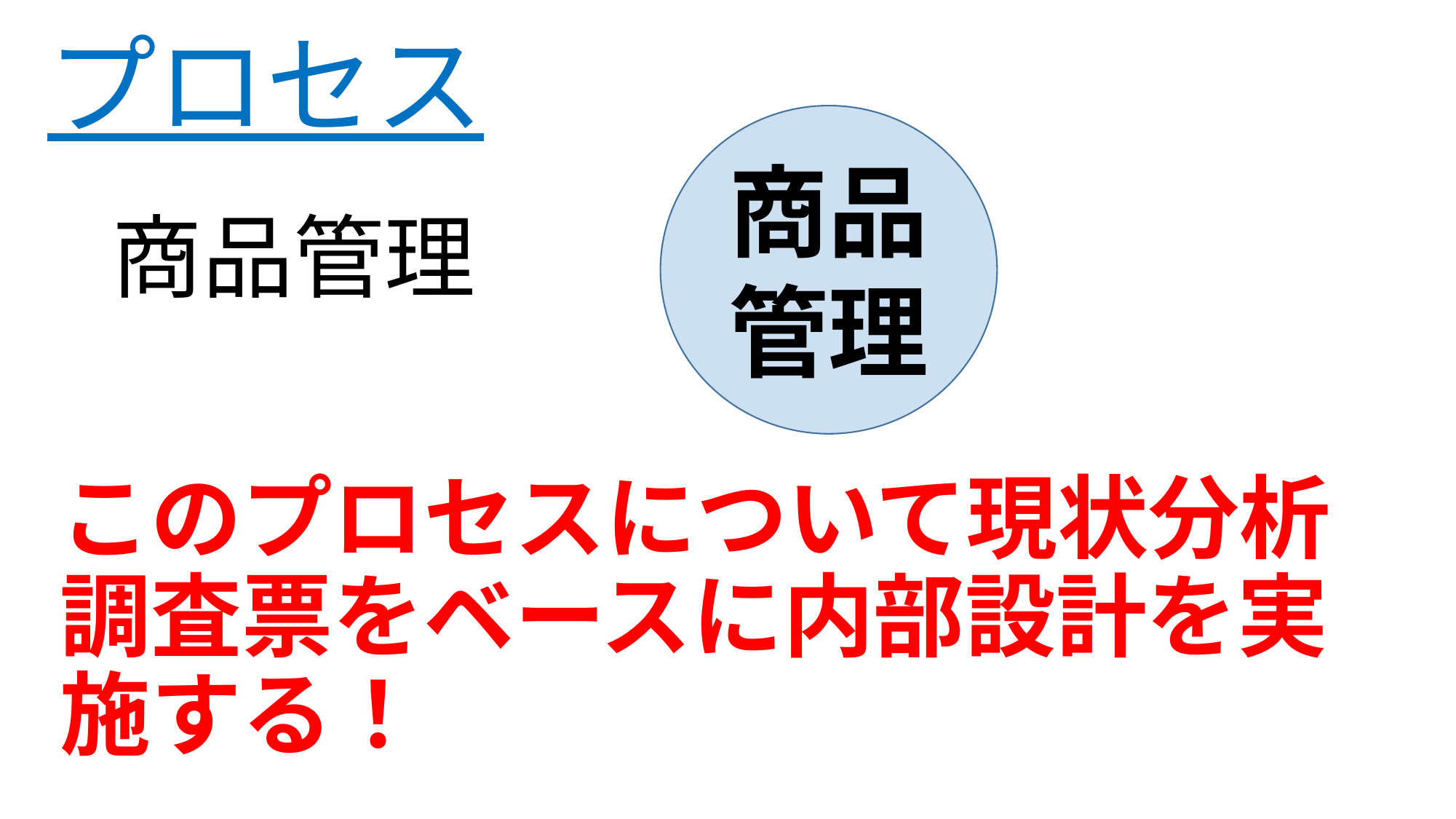

# プロセス
商品管理
商品管理
このプロセスについて現状分析調査票をベースに内部設計を実施する！